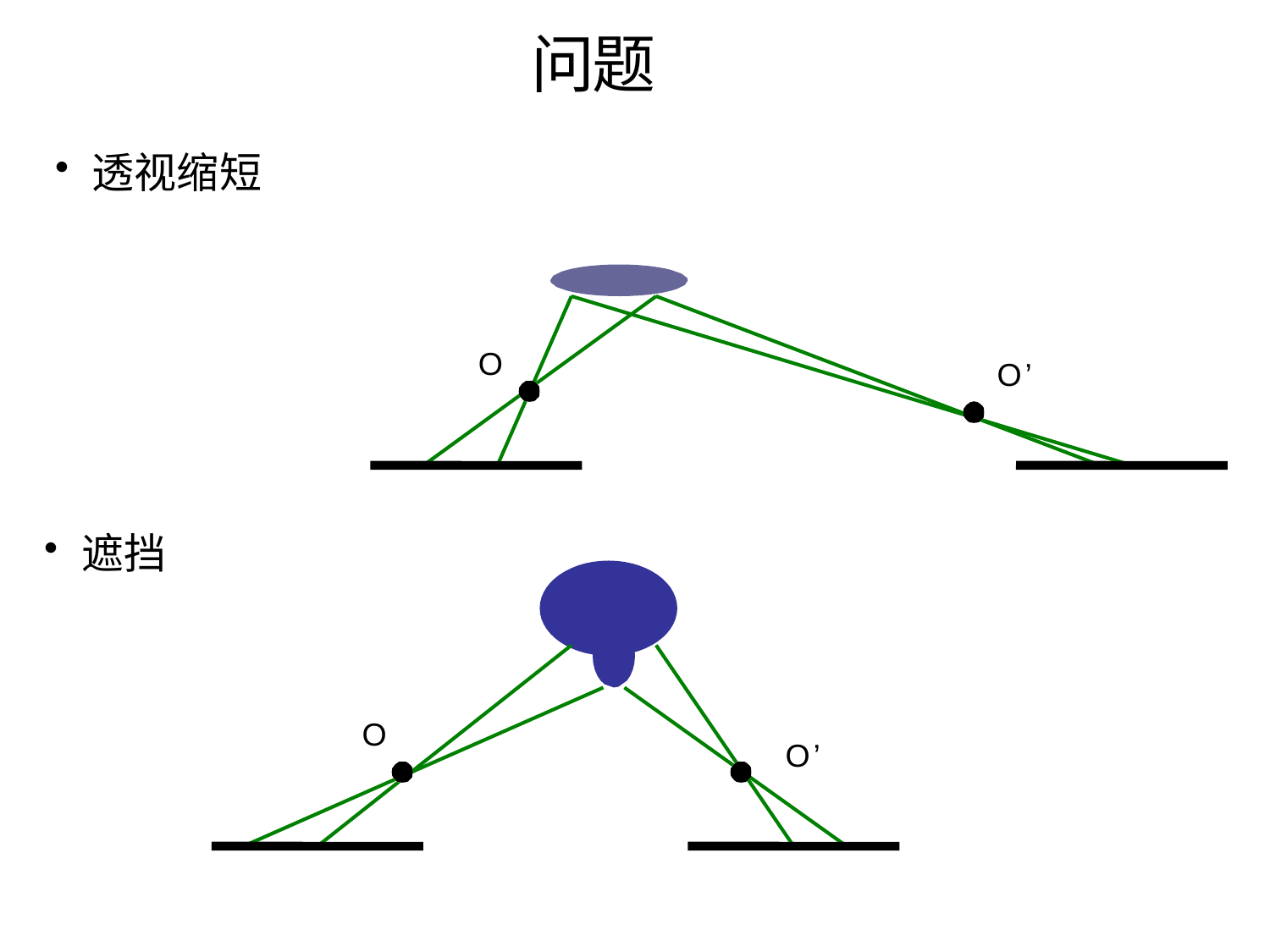

# 问题
透视缩短

O
O’

遮挡

O
O’